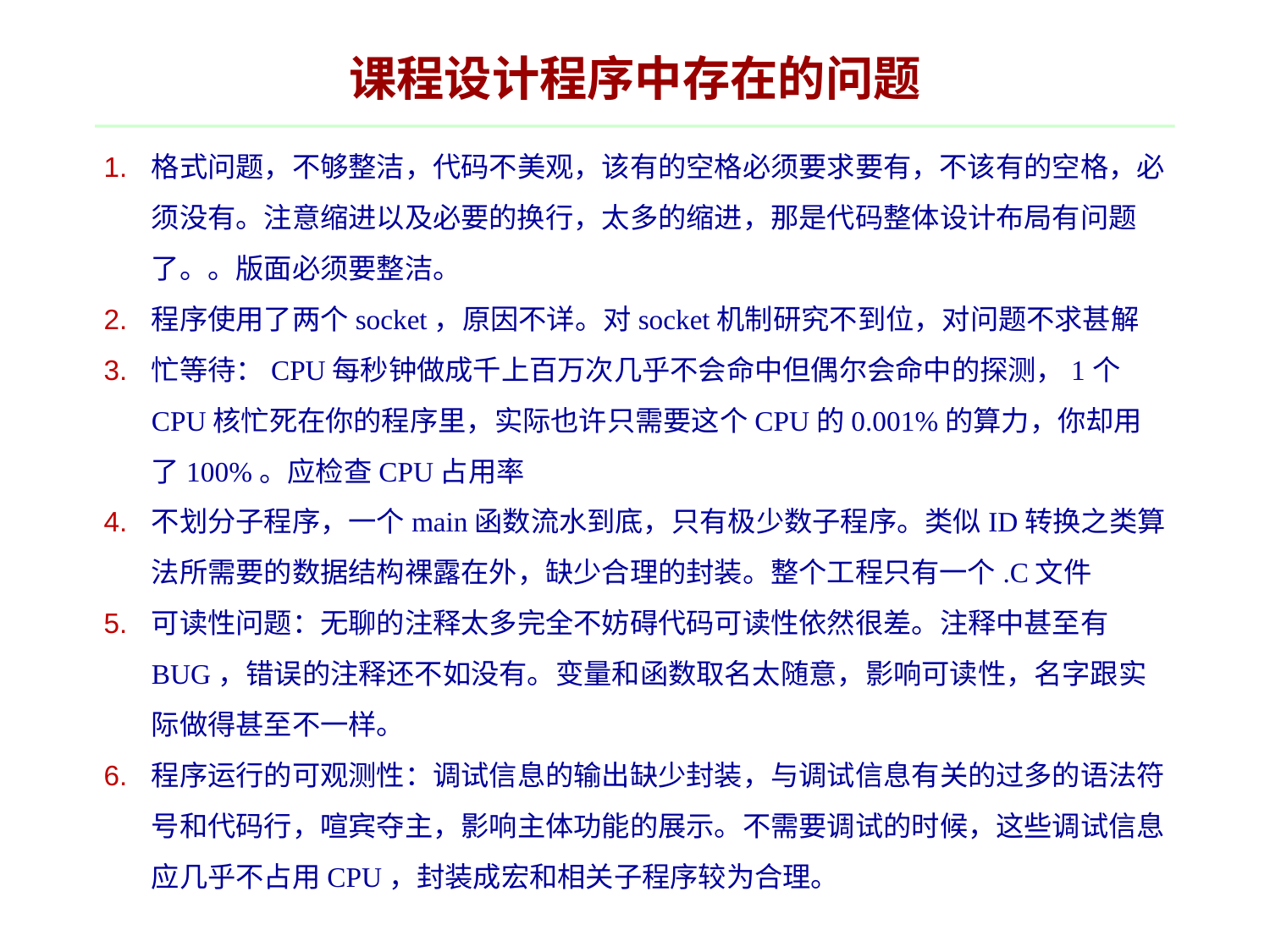

# 课程设计程序中存在的问题
格式问题，不够整洁，代码不美观，该有的空格必须要求要有，不该有的空格，必须没有。注意缩进以及必要的换行，太多的缩进，那是代码整体设计布局有问题了。。版面必须要整洁。
程序使用了两个socket，原因不详。对socket机制研究不到位，对问题不求甚解
忙等待：CPU每秒钟做成千上百万次几乎不会命中但偶尔会命中的探测，1个CPU核忙死在你的程序里，实际也许只需要这个CPU的0.001%的算力，你却用了100%。应检查CPU占用率
不划分子程序，一个main函数流水到底，只有极少数子程序。类似ID转换之类算法所需要的数据结构裸露在外，缺少合理的封装。整个工程只有一个.C文件
可读性问题：无聊的注释太多完全不妨碍代码可读性依然很差。注释中甚至有BUG，错误的注释还不如没有。变量和函数取名太随意，影响可读性，名字跟实际做得甚至不一样。
程序运行的可观测性：调试信息的输出缺少封装，与调试信息有关的过多的语法符号和代码行，喧宾夺主，影响主体功能的展示。不需要调试的时候，这些调试信息应几乎不占用CPU，封装成宏和相关子程序较为合理。